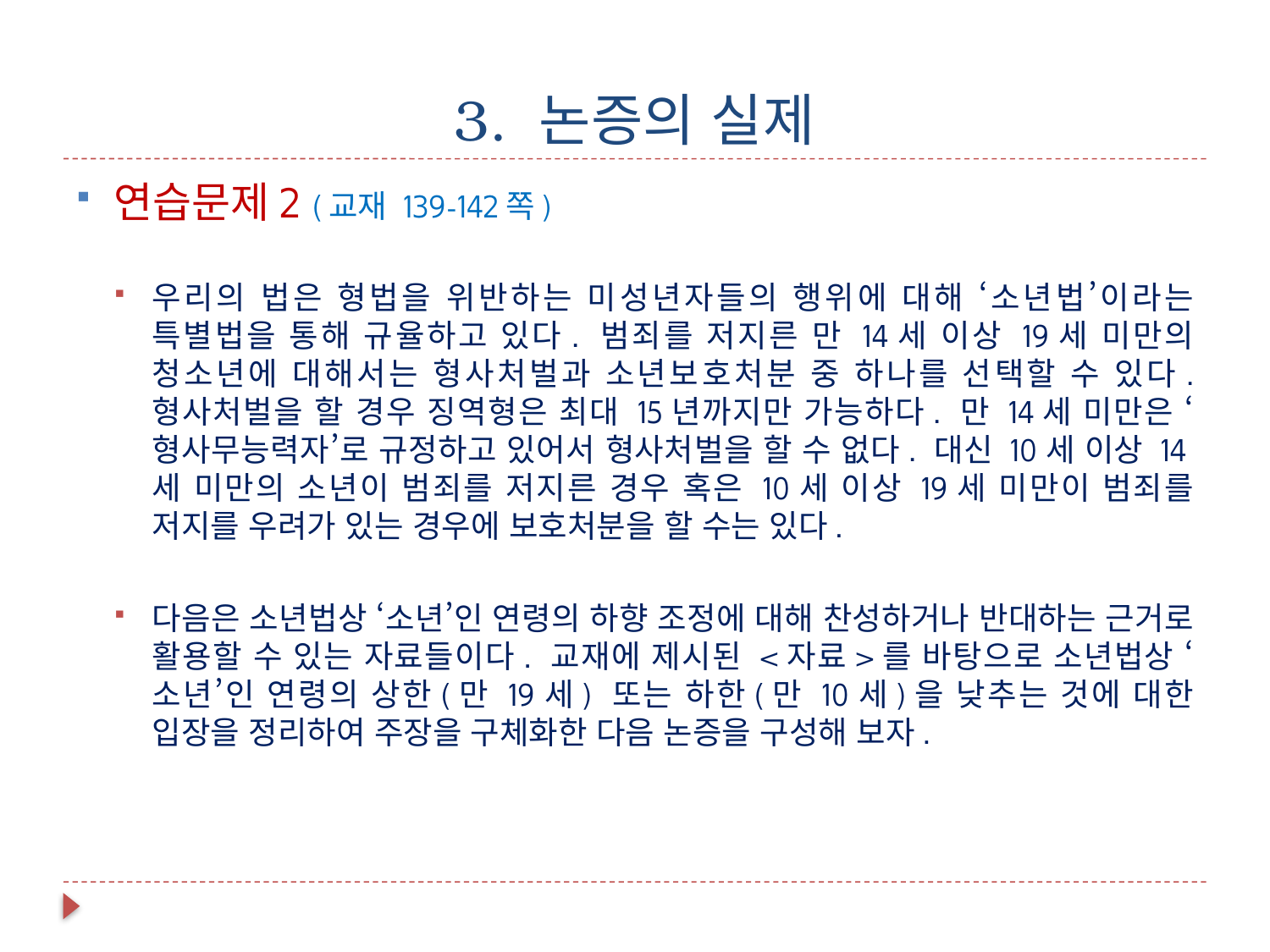

# 3. 논증의 실제
연습문제2 (교재 139-142쪽)

우리의 법은 형법을 위반하는 미성년자들의 행위에 대해 ‘소년법’이라는 특별법을 통해 규율하고 있다. 범죄를 저지른 만 14세 이상 19세 미만의 청소년에 대해서는 형사처벌과 소년보호처분 중 하나를 선택할 수 있다. 형사처벌을 할 경우 징역형은 최대 15년까지만 가능하다. 만 14세 미만은 ‘형사무능력자’로 규정하고 있어서 형사처벌을 할 수 없다. 대신 10세 이상 14세 미만의 소년이 범죄를 저지른 경우 혹은 10세 이상 19세 미만이 범죄를 저지를 우려가 있는 경우에 보호처분을 할 수는 있다.

다음은 소년법상 ‘소년’인 연령의 하향 조정에 대해 찬성하거나 반대하는 근거로 활용할 수 있는 자료들이다. 교재에 제시된 <자료>를 바탕으로 소년법상 ‘소년’인 연령의 상한(만 19세) 또는 하한(만 10세)을 낮추는 것에 대한 입장을 정리하여 주장을 구체화한 다음 논증을 구성해 보자.